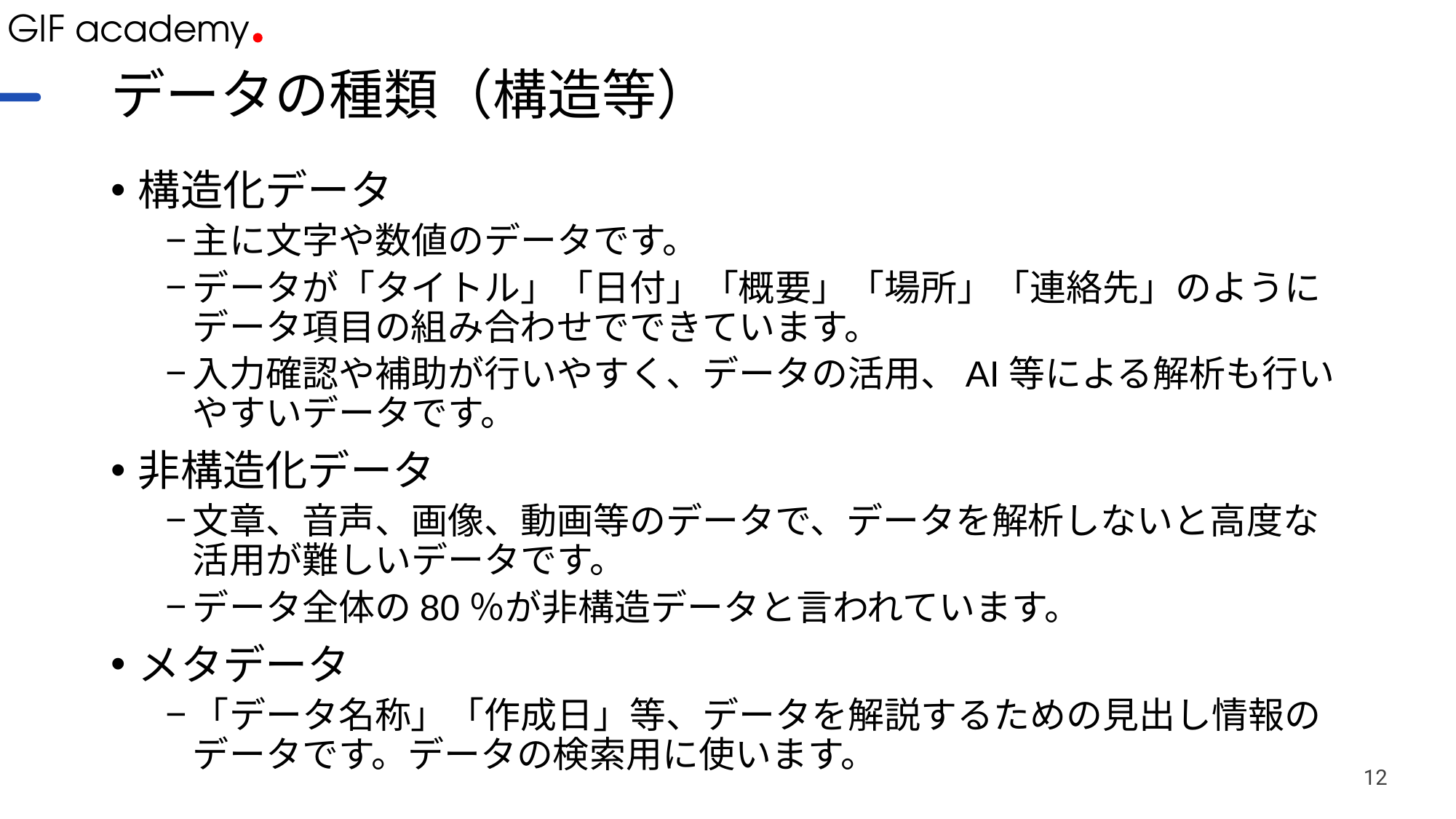

# データの種類（構造等）
構造化データ
主に文字や数値のデータです。
データが「タイトル」「日付」「概要」「場所」「連絡先」のようにデータ項目の組み合わせでできています。
入力確認や補助が行いやすく、データの活用、AI等による解析も行いやすいデータです。
非構造化データ
文章、音声、画像、動画等のデータで、データを解析しないと高度な活用が難しいデータです。
データ全体の80％が非構造データと言われています。
メタデータ
「データ名称」「作成日」等、データを解説するための見出し情報のデータです。データの検索用に使います。
12